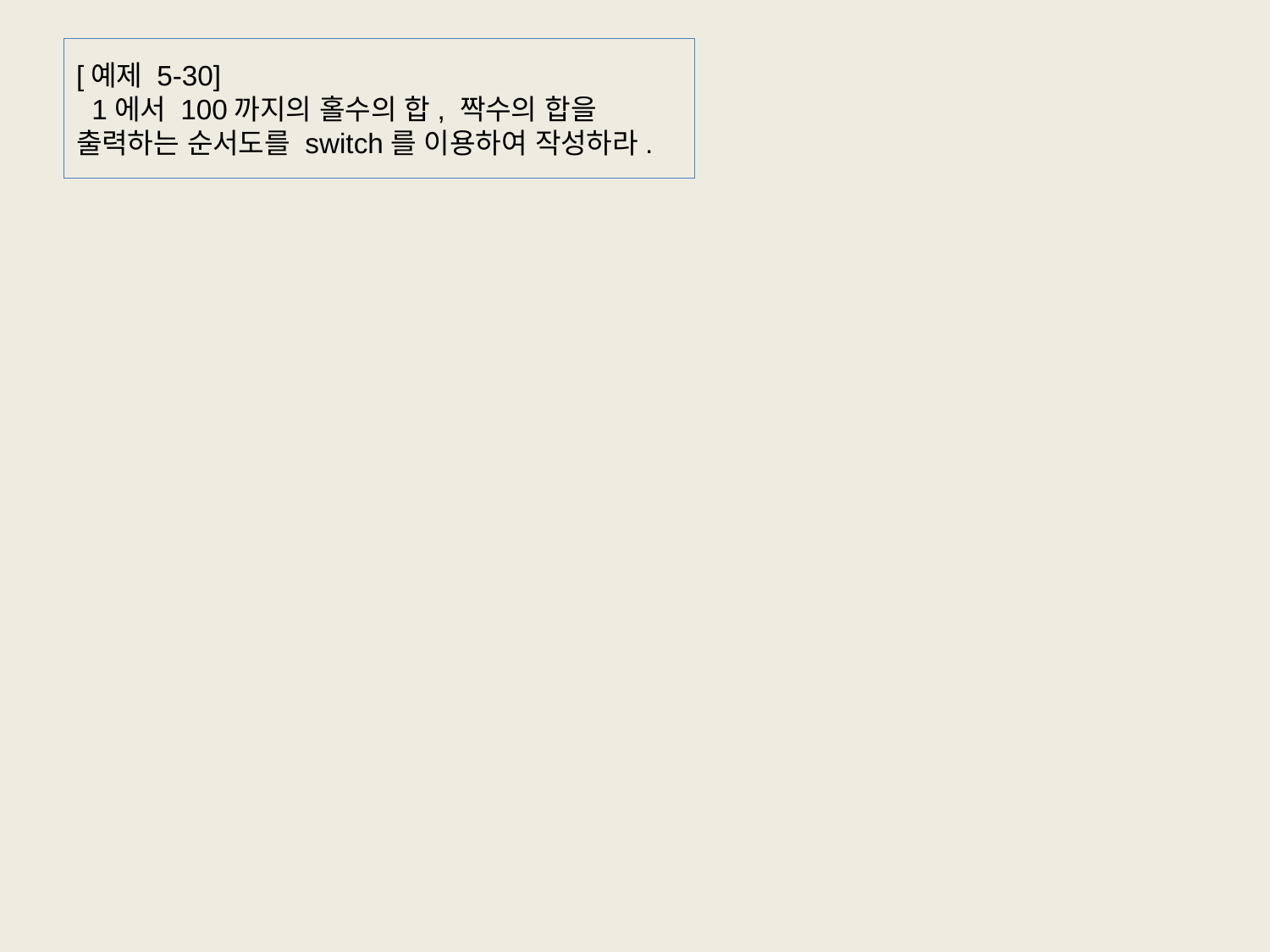

# [예제 5-30]   1에서 100까지의 홀수의 합, 짝수의 합을 출력하는 순서도를 switch를 이용하여 작성하라.